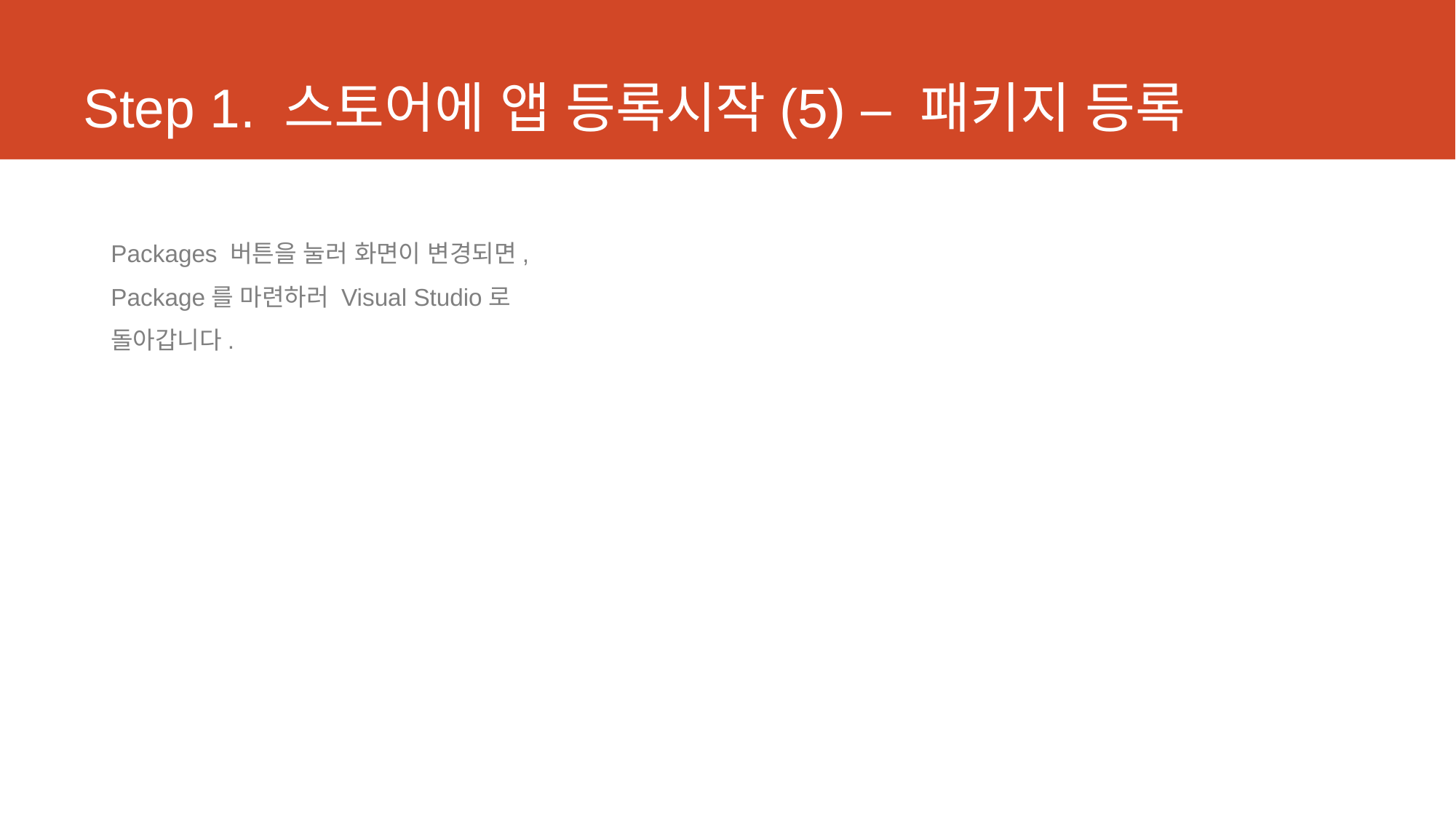

# Step 1. 스토어에 앱 등록시작(5) – 패키지 등록
Packages 버튼을 눌러 화면이 변경되면, Package를 마련하러 Visual Studio로 돌아갑니다.